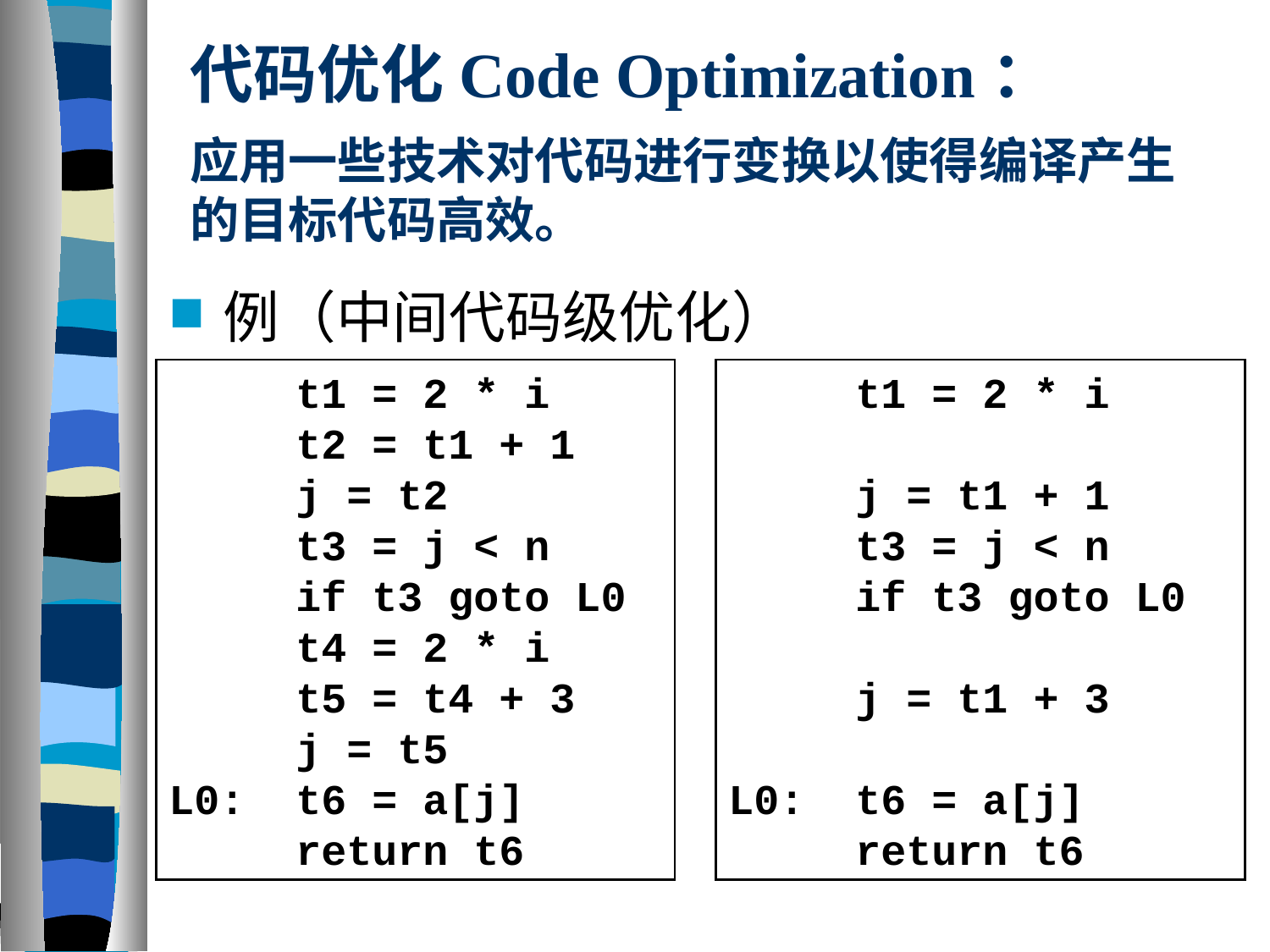

# 代码优化Code Optimization： 应用一些技术对代码进行变换以使得编译产生的目标代码高效。
例（中间代码级优化）
	t1 = 2 * i
	t2 = t1 + 1
	j = t2
	t3 = j < n
	if t3 goto L0
	t4 = 2 * i
	t5 = t4 + 3
	j = t5
L0: 	t6 = a[j]
	return t6
	t1 = 2 * i
	j = t1 + 1
	t3 = j < n
	if t3 goto L0
	j = t1 + 3
L0: 	t6 = a[j]
	return t6